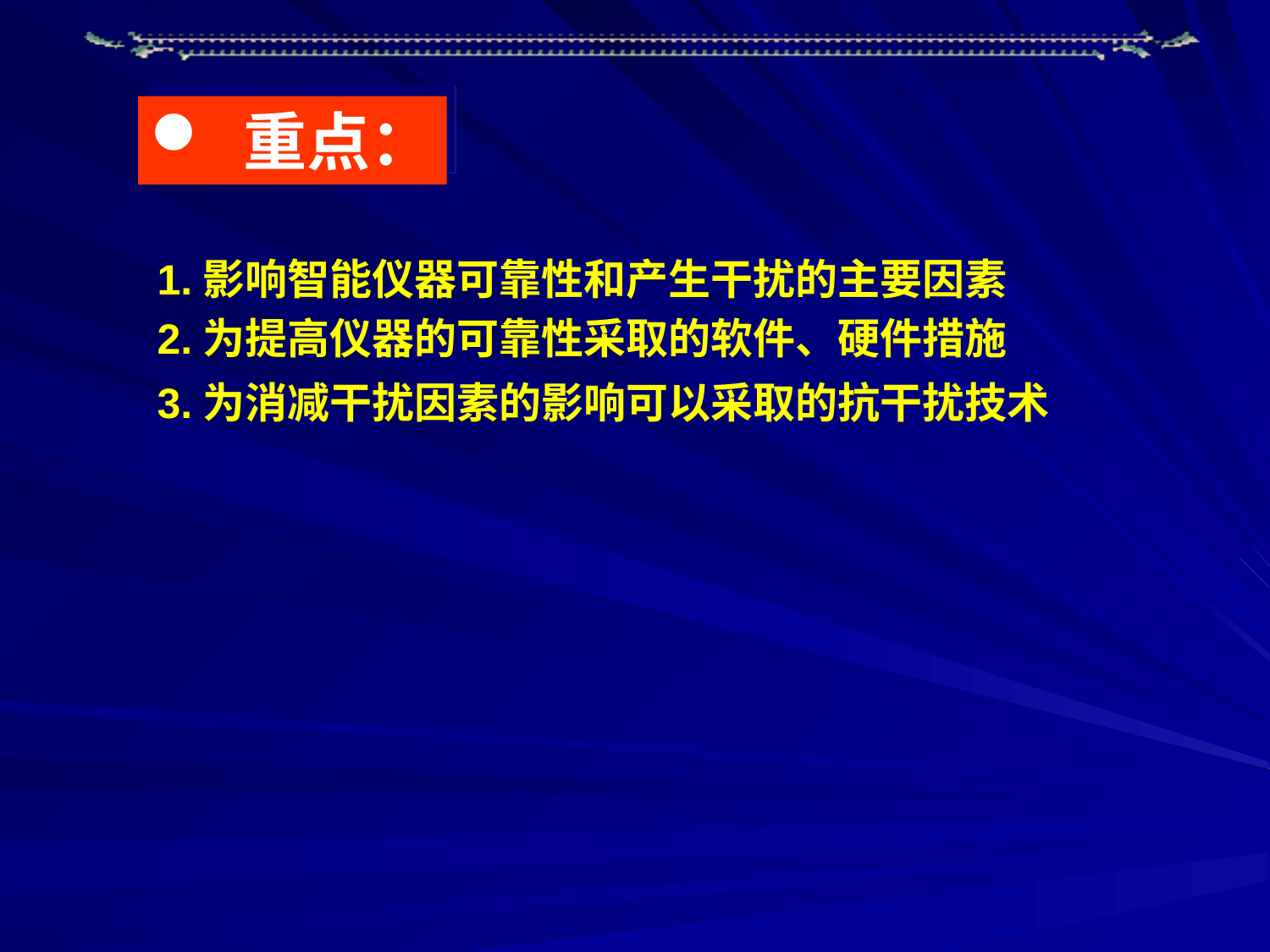

重点：
1.影响智能仪器可靠性和产生干扰的主要因素
2.为提高仪器的可靠性采取的软件、硬件措施
3.为消减干扰因素的影响可以采取的抗干扰技术